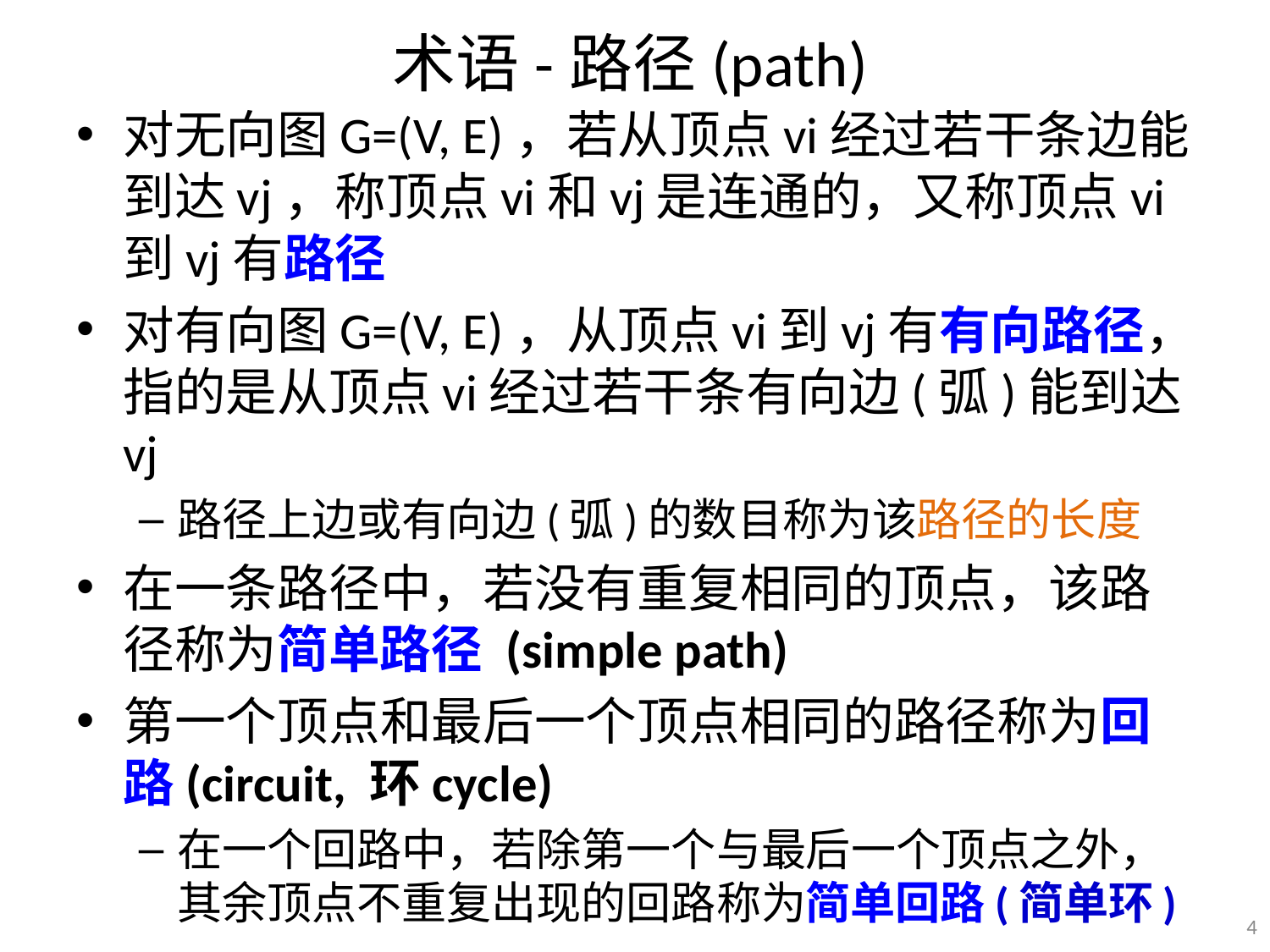

# 术语-路径(path)
对无向图G=(V, E)，若从顶点vi经过若干条边能到达vj，称顶点vi和vj是连通的，又称顶点vi到vj有路径
对有向图G=(V, E)，从顶点vi到vj有有向路径，指的是从顶点vi经过若干条有向边(弧)能到达vj
路径上边或有向边(弧)的数目称为该路径的长度
在一条路径中，若没有重复相同的顶点，该路径称为简单路径 (simple path)
第一个顶点和最后一个顶点相同的路径称为回路(circuit, 环cycle)
在一个回路中，若除第一个与最后一个顶点之外，其余顶点不重复出现的回路称为简单回路(简单环)

4